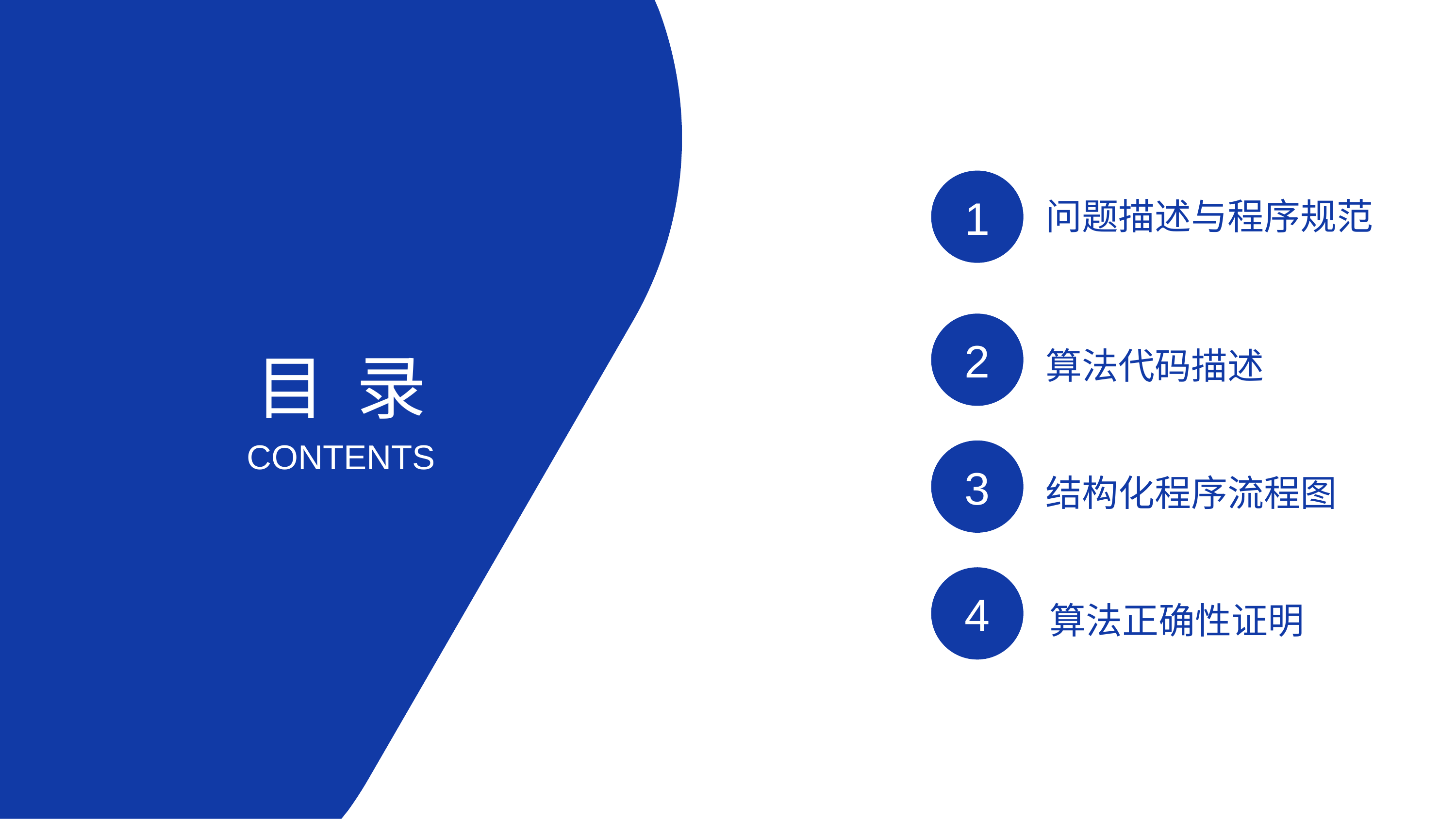

1
问题描述与程序规范

2
算法代码描述
目  录
CONTENTS

3
结构化程序流程图

4
算法正确性证明